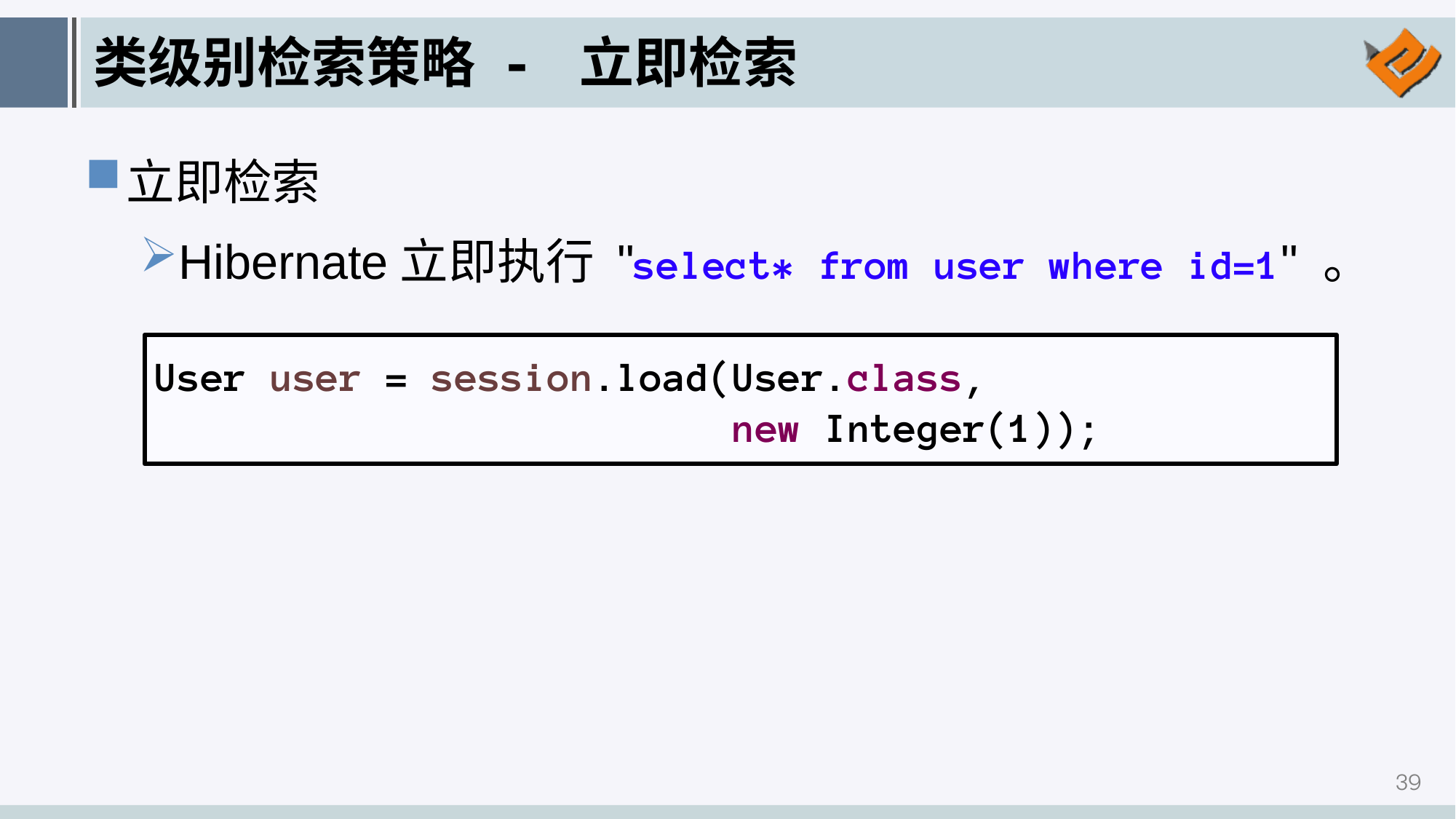

# 类级别检索策略 - 立即检索
立即检索
Hibernate立即执行 "select* from user where id=1" 。
User user = session.load(User.class,
                         new Integer(1));